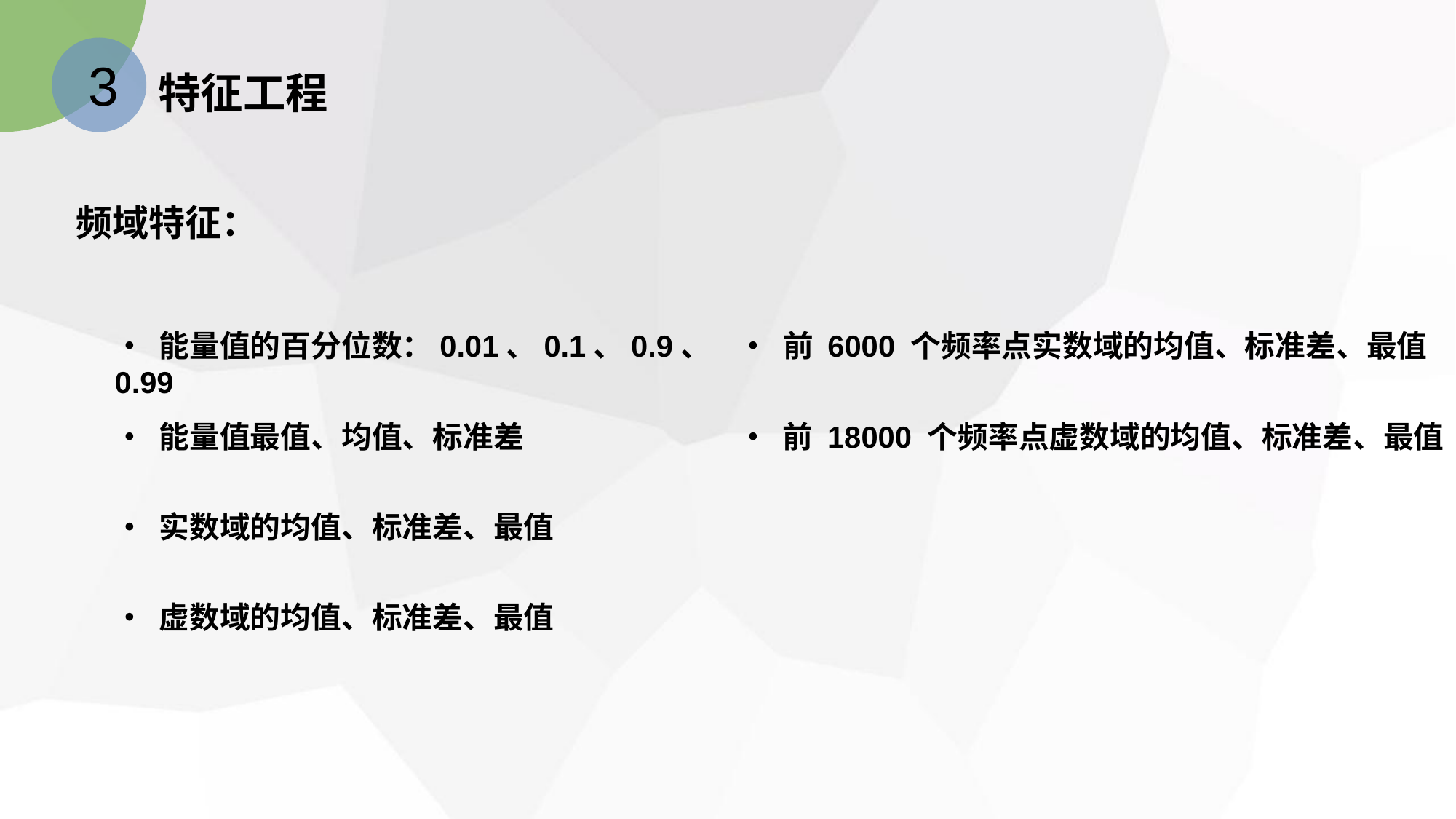

3
特征工程
频域特征：
• 能量值的百分位数：0.01、0.1、0.9、0.99
• 前 6000 个频率点实数域的均值、标准差、最值
• 能量值最值、均值、标准差
• 前 18000 个频率点虚数域的均值、标准差、最值
• 实数域的均值、标准差、最值
• 虚数域的均值、标准差、最值